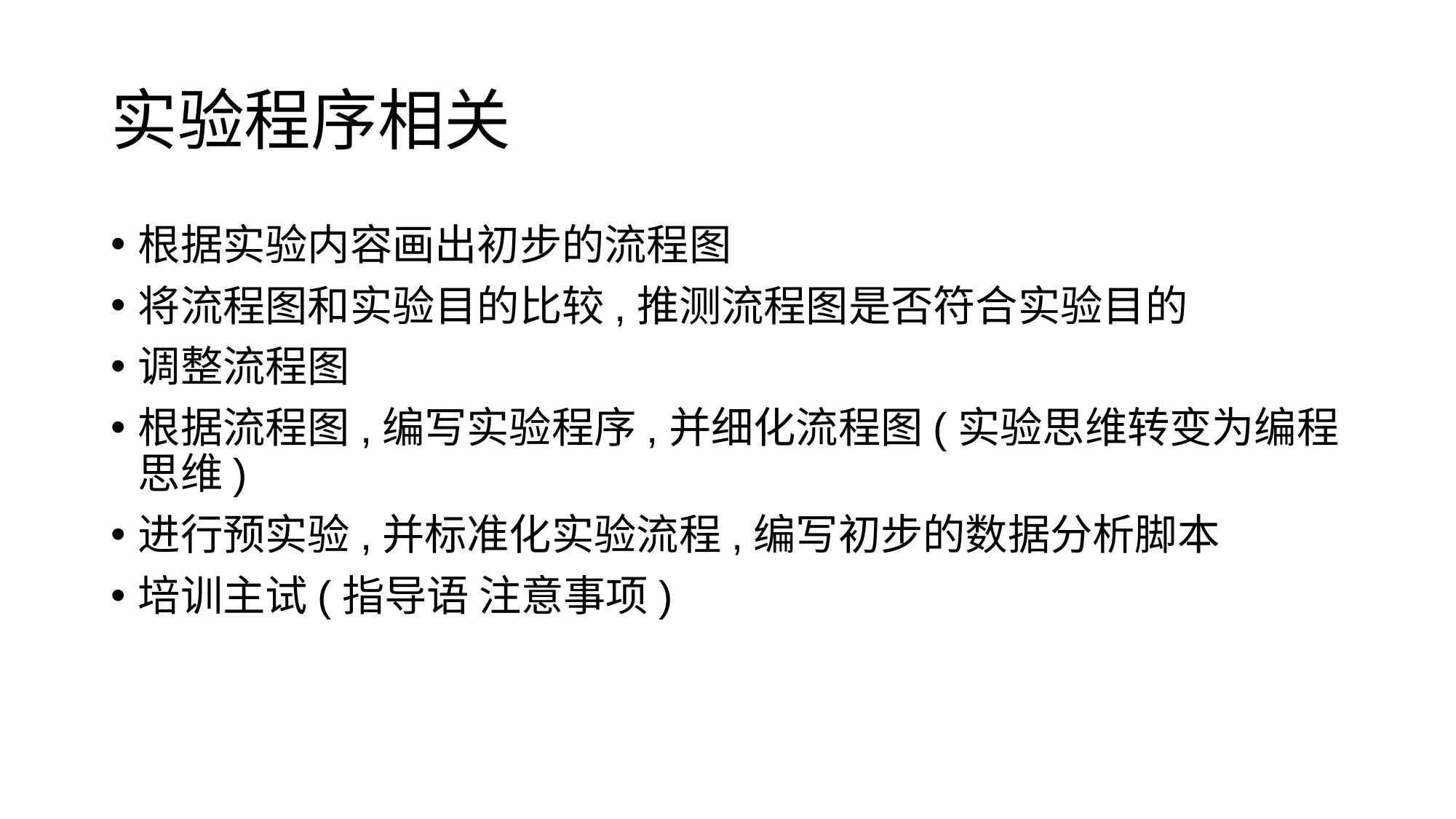

# 实验程序相关
根据实验内容画出初步的流程图
将流程图和实验目的比较,推测流程图是否符合实验目的
调整流程图
根据流程图,编写实验程序,并细化流程图(实验思维转变为编程思维)
进行预实验,并标准化实验流程,编写初步的数据分析脚本
培训主试(指导语 注意事项)